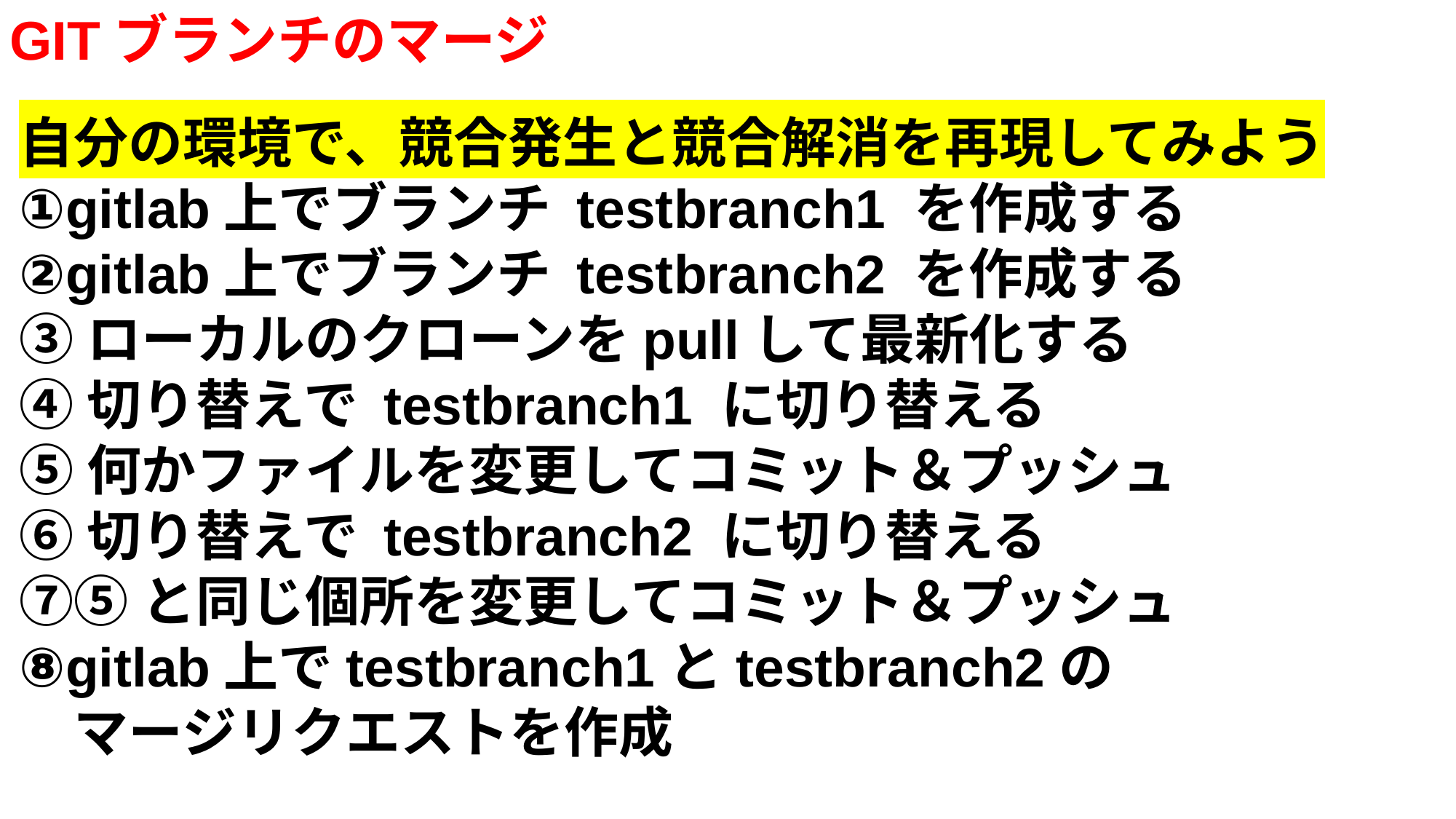

GITブランチのマージ
自分の環境で、競合発生と競合解消を再現してみよう
①gitlab上でブランチ testbranch1 を作成する
②gitlab上でブランチ testbranch2 を作成する
③ローカルのクローンをpullして最新化する
④切り替えで testbranch1 に切り替える
⑤何かファイルを変更してコミット＆プッシュ
⑥切り替えで testbranch2 に切り替える
⑦⑤と同じ個所を変更してコミット＆プッシュ
⑧gitlab上でtestbranch1とtestbranch2の
　マージリクエストを作成